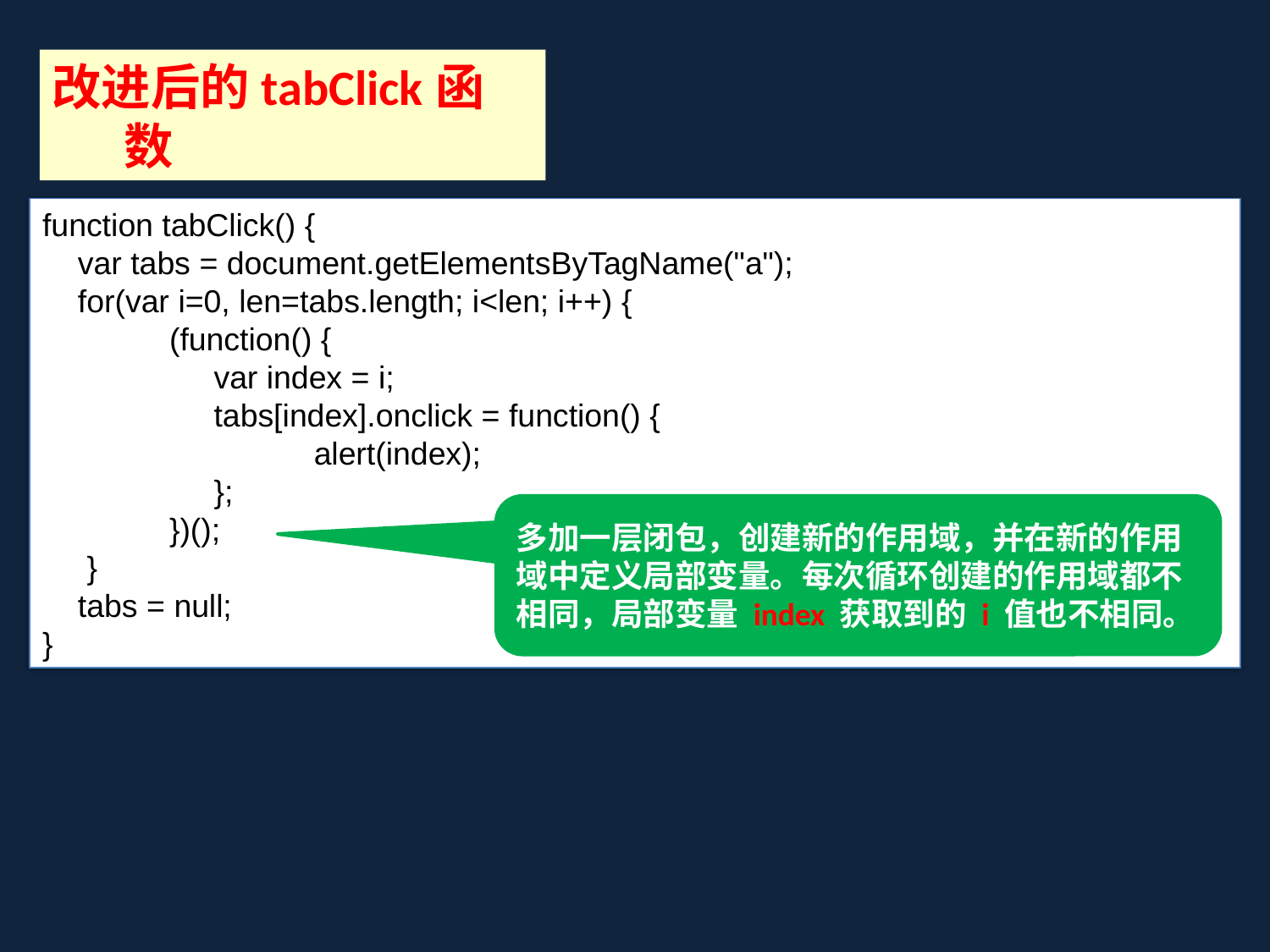

改进后的tabClick函数
function tabClick() {
    var tabs = document.getElementsByTagName("a");
    for(var i=0, len=tabs.length; i<len; i++) {
	(function() {
	     var index = i;
	     tabs[index].onclick = function() {
		  alert(index);
	     };
	})();
     }
    tabs = null;
}
多加一层闭包，创建新的作用域，并在新的作用域中定义局部变量。每次循环创建的作用域都不相同，局部变量 index 获取到的 i 值也不相同。